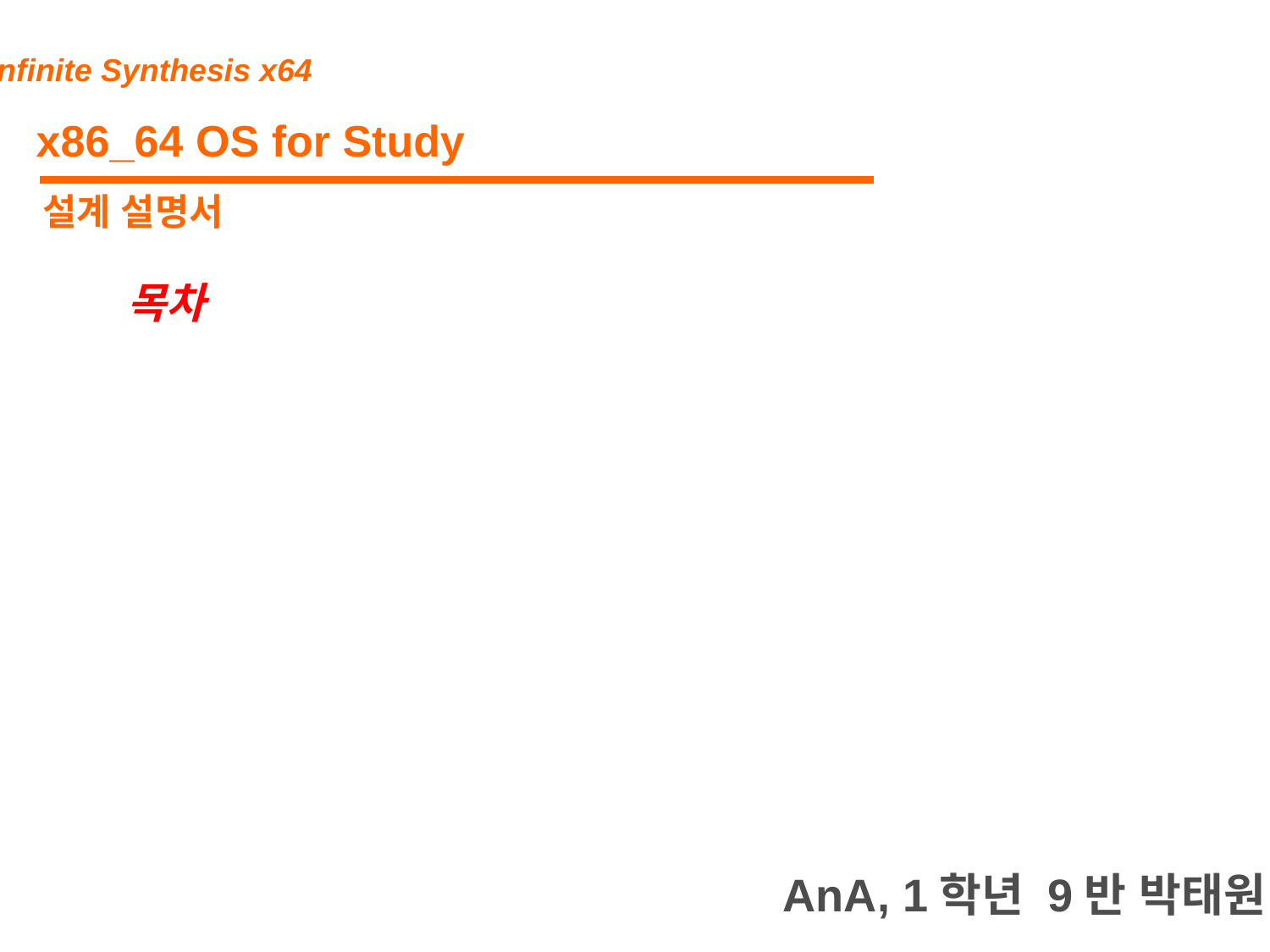

# Infinite Synthesis x64
x86_64 OS for Study
설계 설명서
목차

AnA, 1학년 9반 박태원